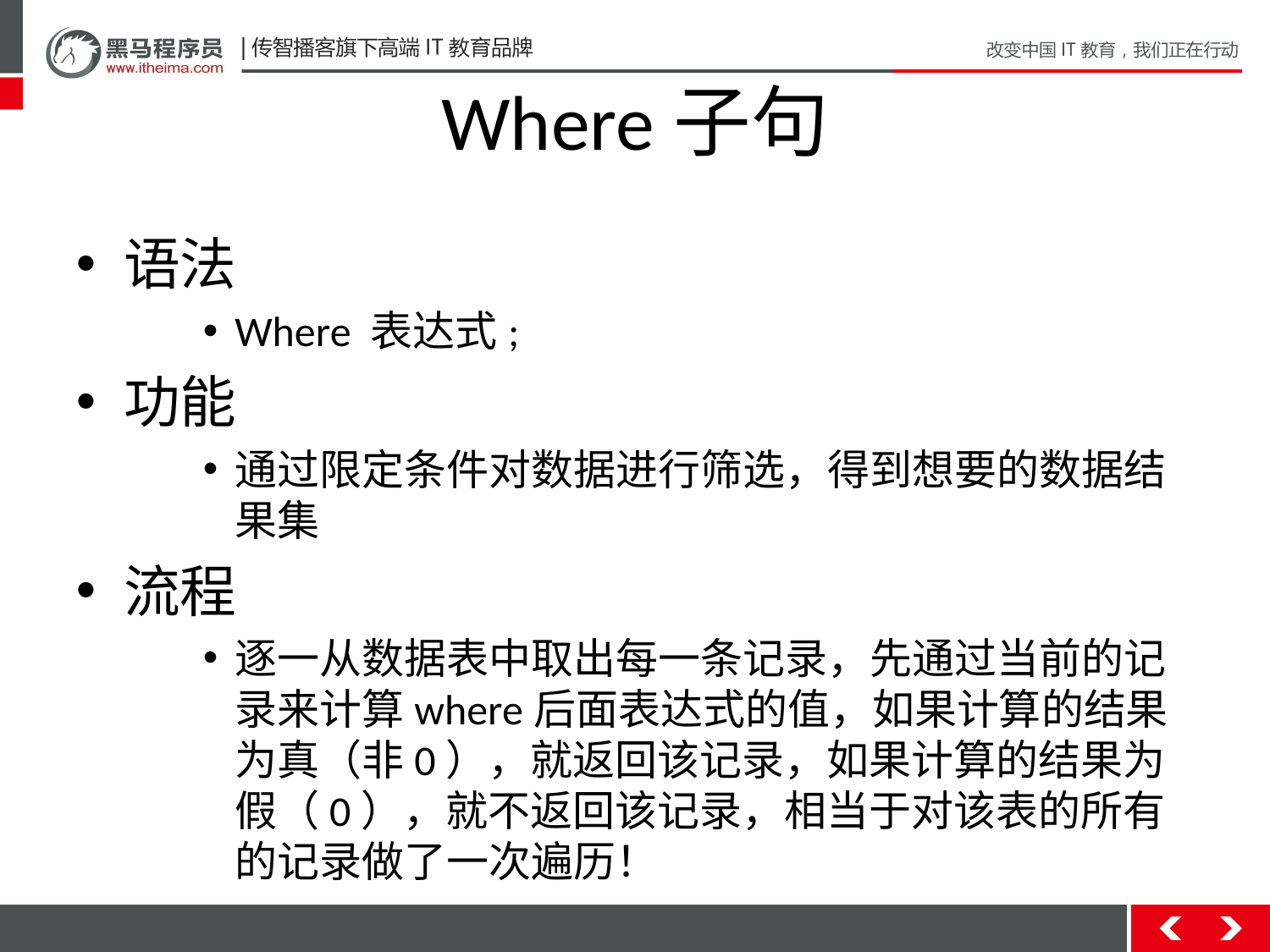

# Where子句
语法
Where 表达式;
功能
通过限定条件对数据进行筛选，得到想要的数据结果集
流程
逐一从数据表中取出每一条记录，先通过当前的记录来计算where后面表达式的值，如果计算的结果为真（非0），就返回该记录，如果计算的结果为假（0），就不返回该记录，相当于对该表的所有的记录做了一次遍历！